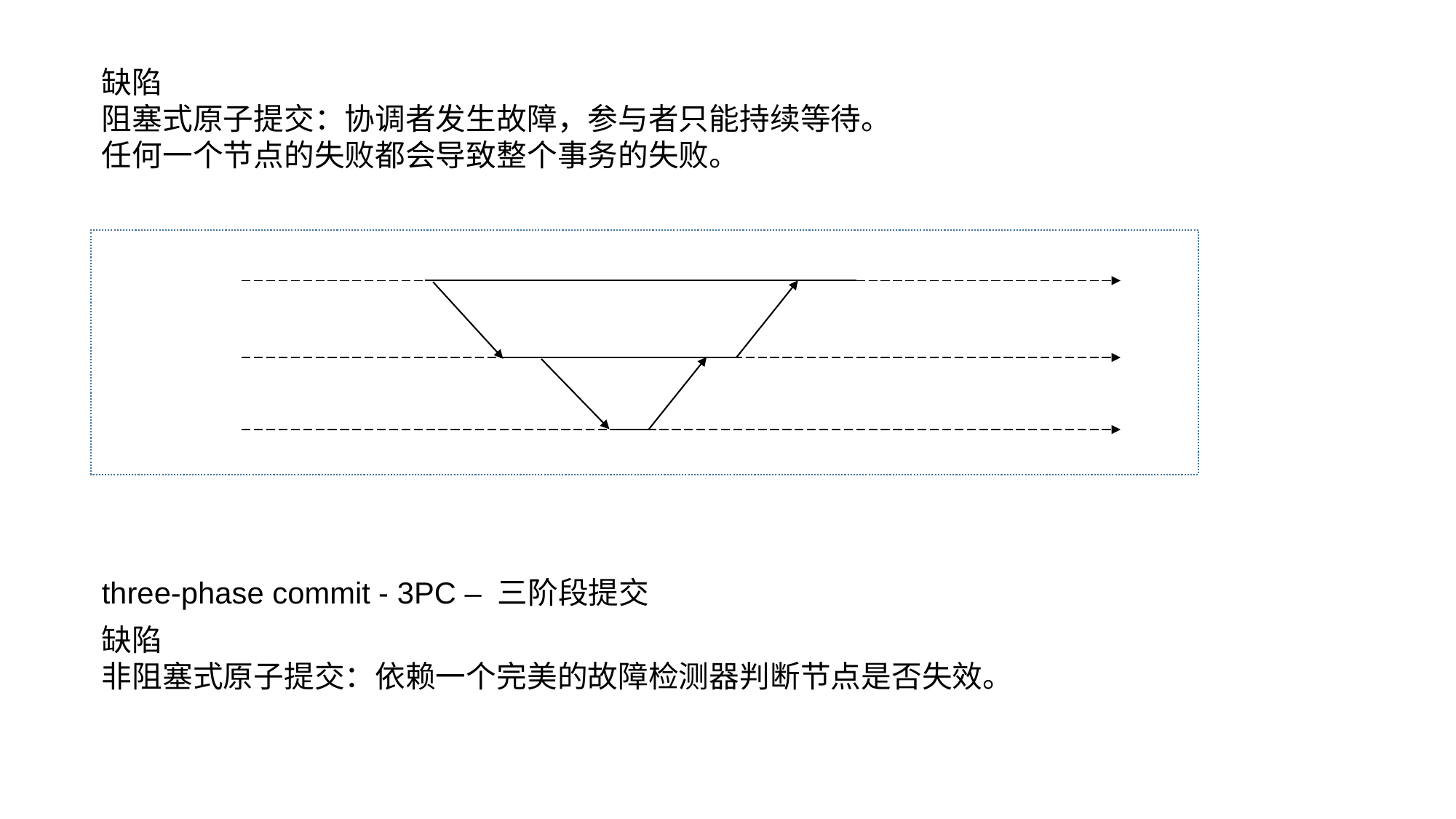

缺陷
阻塞式原子提交：协调者发生故障，参与者只能持续等待。
任何一个节点的失败都会导致整个事务的失败。

three-phase commit - 3PC – 三阶段提交
缺陷
非阻塞式原子提交：依赖一个完美的故障检测器判断节点是否失效。